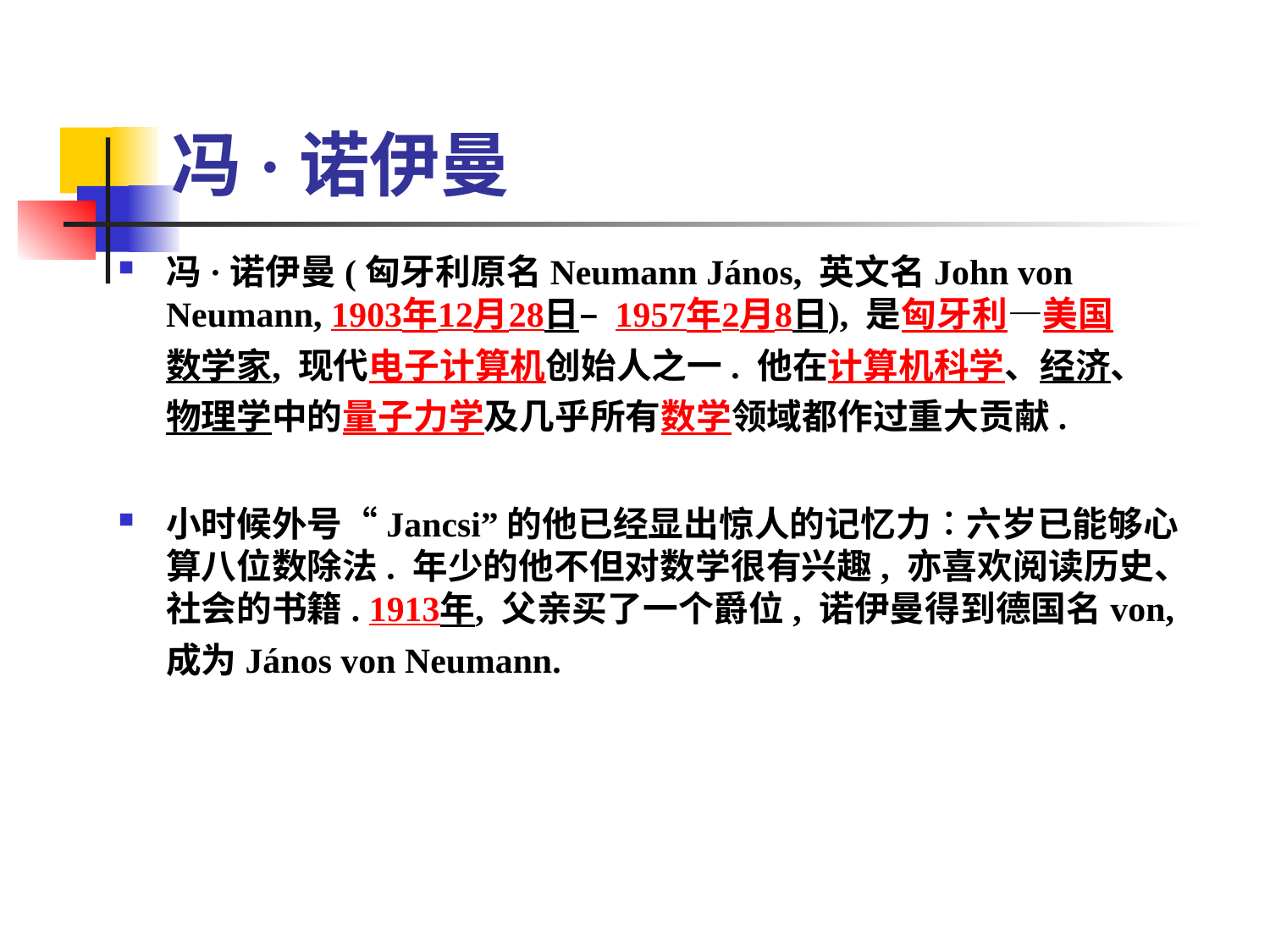

# 冯·诺伊曼
冯·诺伊曼(匈牙利原名Neumann János, 英文名John von Neumann, 1903年12月28日– 1957年2月8日), 是匈牙利—美国数学家, 现代电子计算机创始人之一. 他在计算机科学、经济、物理学中的量子力学及几乎所有数学领域都作过重大贡献.

小时候外号“Jancsi”的他已经显出惊人的记忆力︰六岁已能够心算八位数除法. 年少的他不但对数学很有兴趣, 亦喜欢阅读历史、社会的书籍. 1913年, 父亲买了一个爵位, 诺伊曼得到德国名von, 成为János von Neumann.